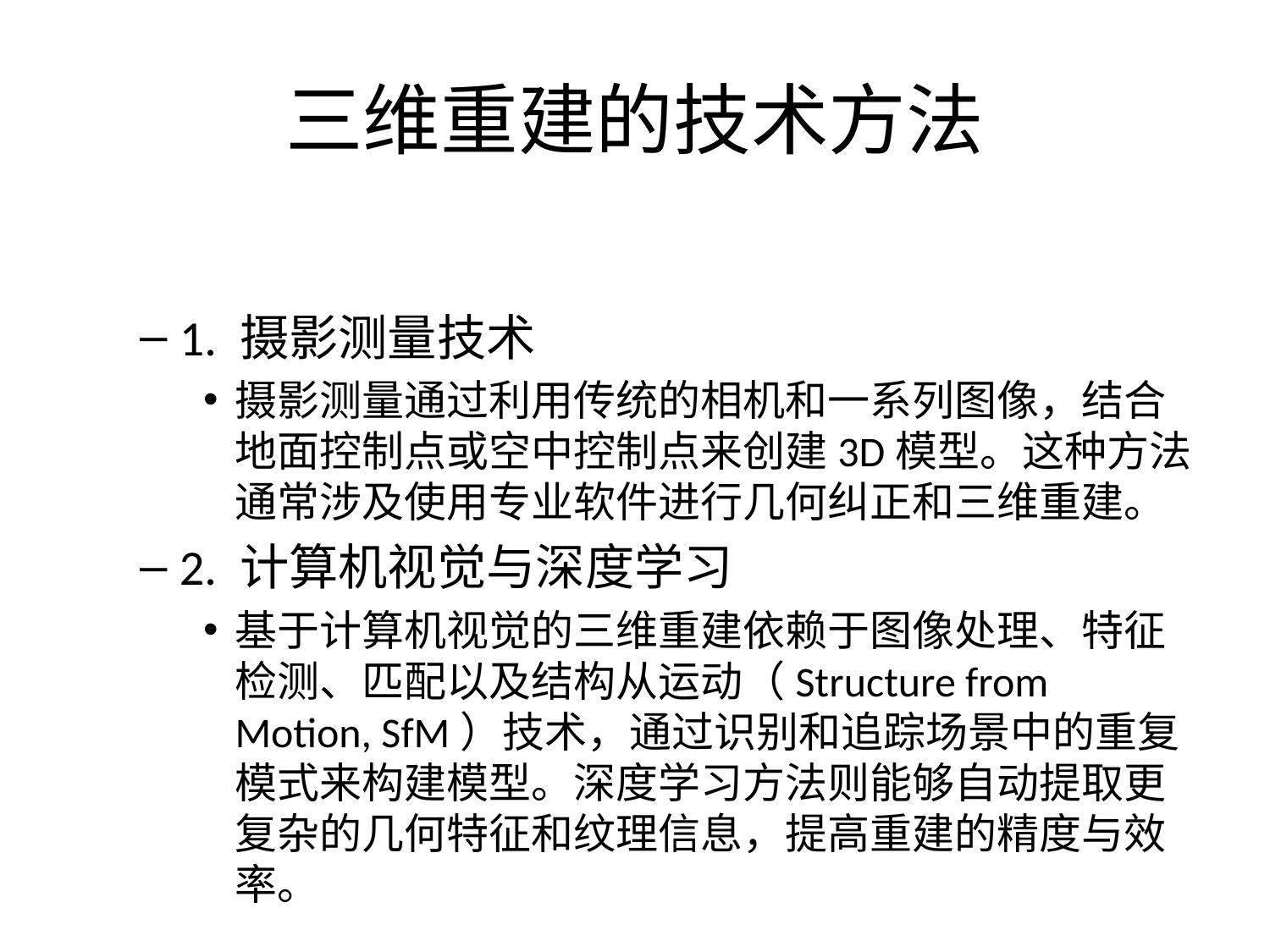

# 三维重建的技术方法

1. 摄影测量技术
摄影测量通过利用传统的相机和一系列图像，结合地面控制点或空中控制点来创建3D模型。这种方法通常涉及使用专业软件进行几何纠正和三维重建。
2. 计算机视觉与深度学习
基于计算机视觉的三维重建依赖于图像处理、特征检测、匹配以及结构从运动（Structure from Motion, SfM）技术，通过识别和追踪场景中的重复模式来构建模型。深度学习方法则能够自动提取更复杂的几何特征和纹理信息，提高重建的精度与效率。